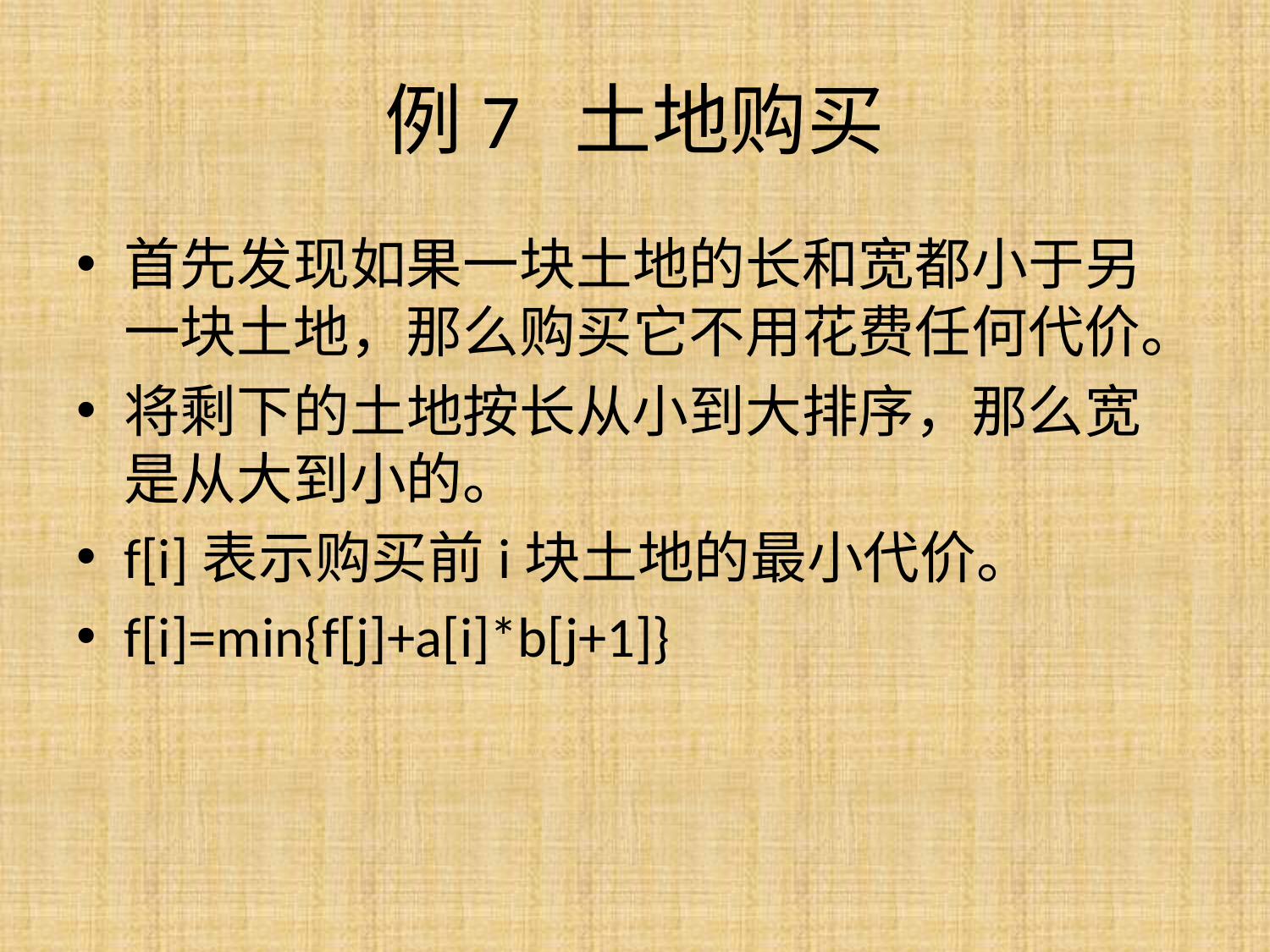

# 例7  土地购买
首先发现如果一块土地的长和宽都小于另一块土地，那么购买它不用花费任何代价。
将剩下的土地按长从小到大排序，那么宽是从大到小的。
f[i]表示购买前i块土地的最小代价。
f[i]=min{f[j]+a[i]*b[j+1]}